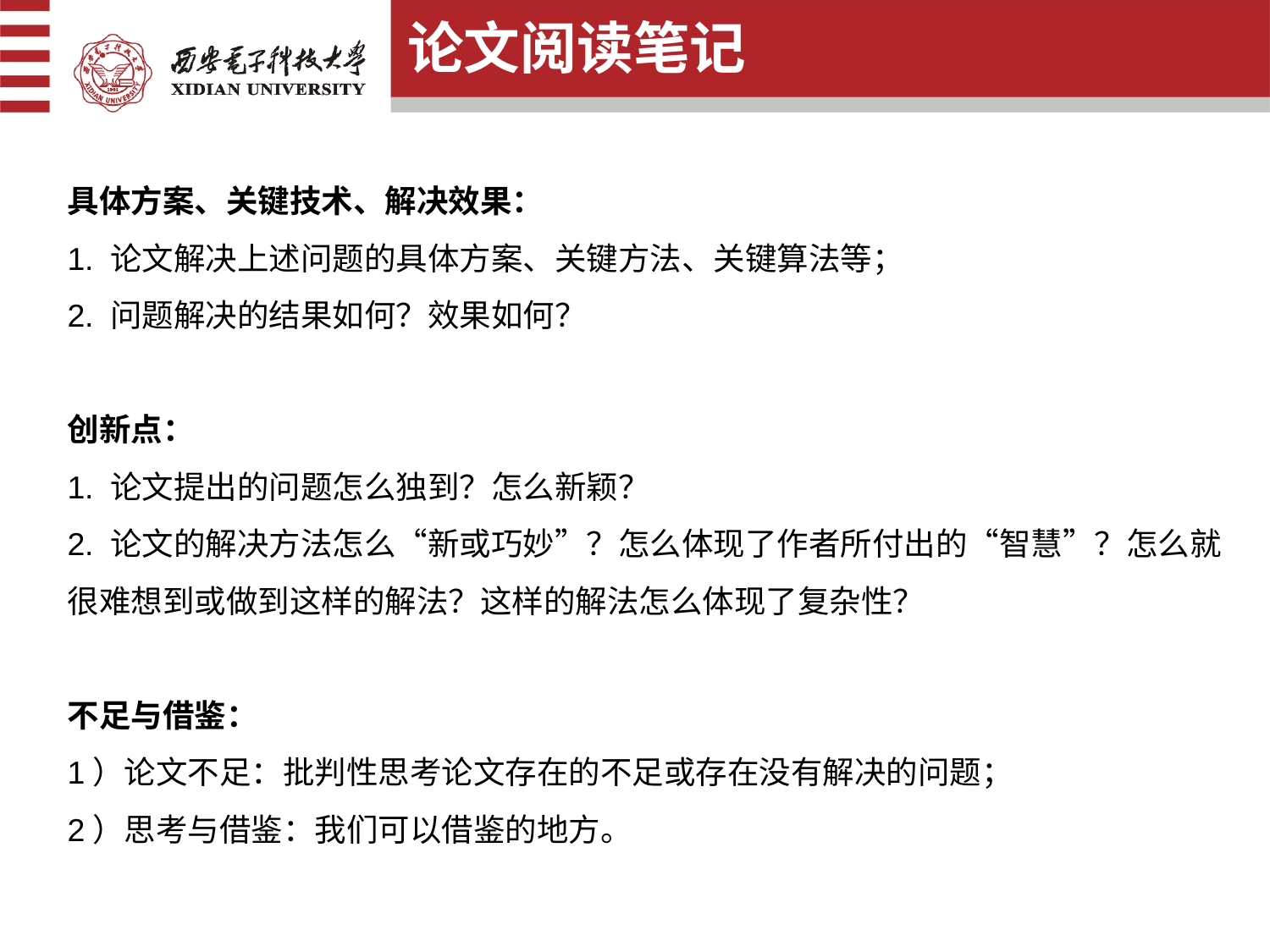

论文阅读笔记
具体方案、关键技术、解决效果：
1. 论文解决上述问题的具体方案、关键方法、关键算法等；
2. 问题解决的结果如何？效果如何？

创新点：
1. 论文提出的问题怎么独到？怎么新颖？
2. 论文的解决方法怎么“新或巧妙”？怎么体现了作者所付出的“智慧”？怎么就很难想到或做到这样的解法？这样的解法怎么体现了复杂性？

不足与借鉴：
1）论文不足：批判性思考论文存在的不足或存在没有解决的问题；
2）思考与借鉴：我们可以借鉴的地方。